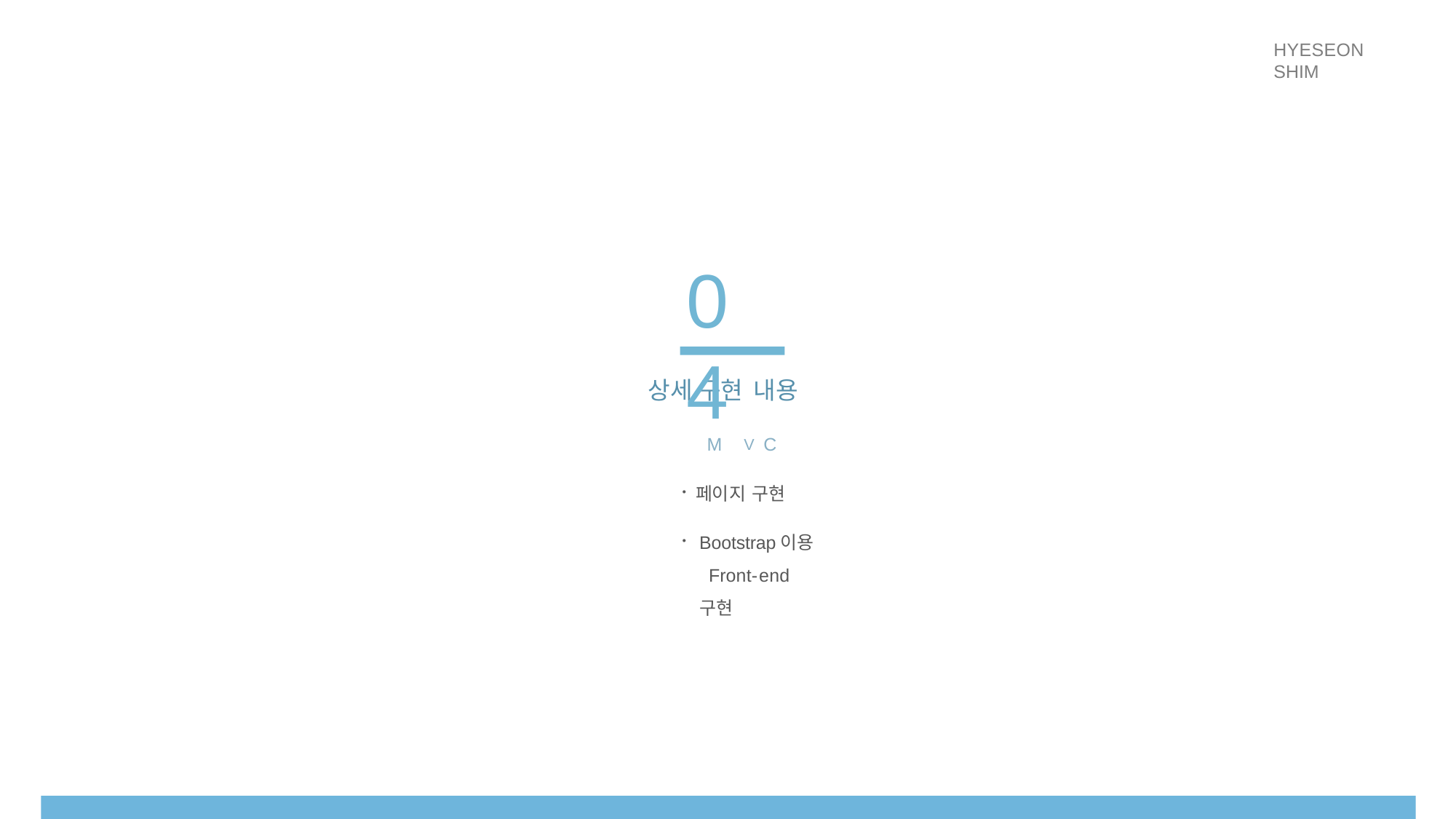

HYESEON SHIM
# 04

상세 구현 내용

M V C

페이지 구현
Bootstrap이용  Front-end구현